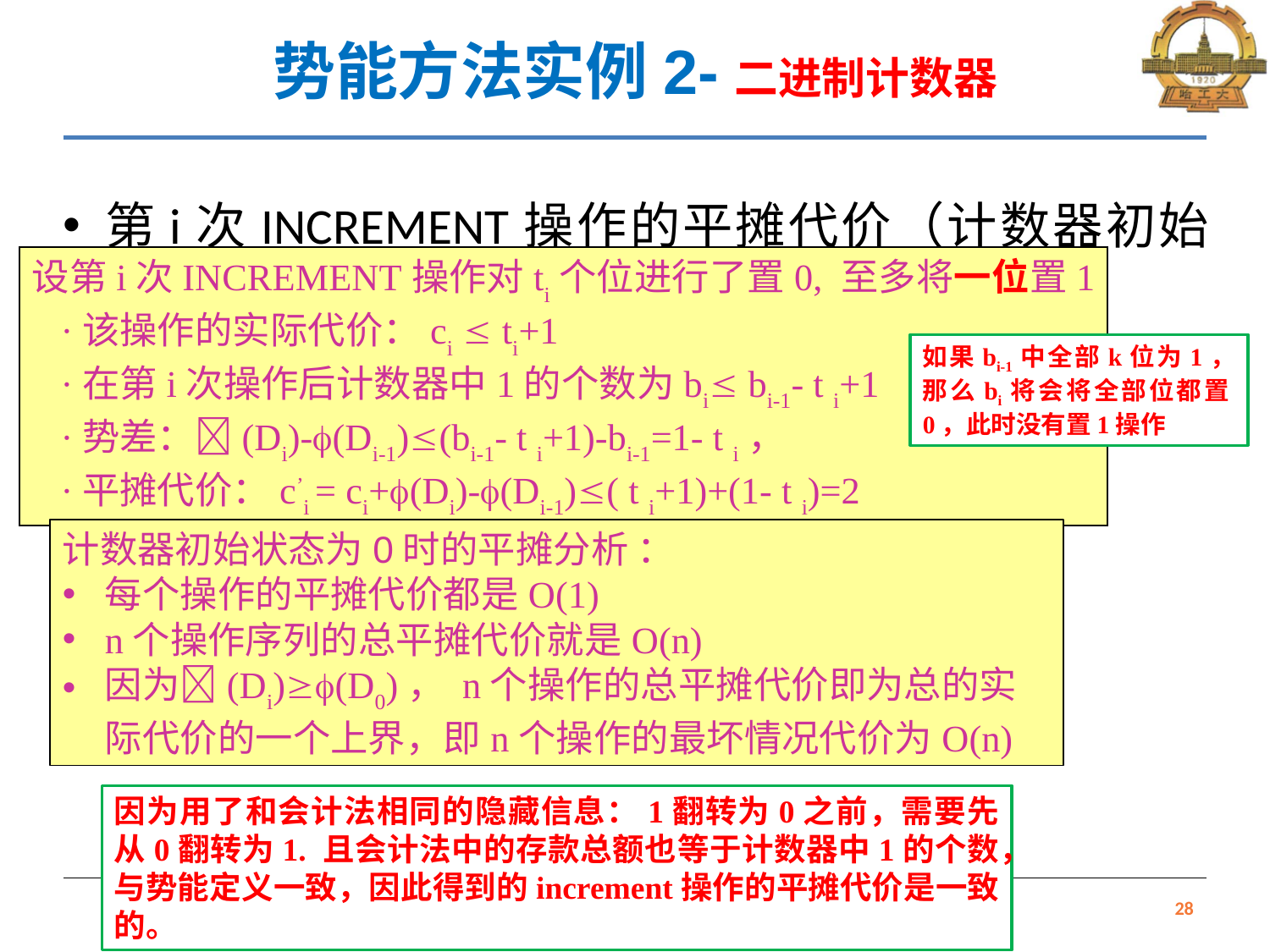

# 势能方法实例2-二进制计数器
第i次INCREMENT操作的平摊代价（计数器初始为0）
设第i次INCREMENT操作对ti个位进行了置0, 至多将一位置1
   ·该操作的实际代价：ci ≤ ti+1
   ·在第i次操作后计数器中1的个数为bi≤ bi-1- t i+1
   ·势差：φ(Di)-φ(Di-1)≤(bi-1- t i+1)-bi-1=1- t i，
   ·平摊代价：c’i = ci+φ(Di)-φ(Di-1)≤( t i+1)+(1- t i)=2
如果bi-1中全部k位为1，那么bi将会将全部位都置0，此时没有置1操作
计数器初始状态为0时的平摊分析 ：
每个操作的平摊代价都是O(1)
n个操作序列的总平摊代价就是O(n)
因为φ(Di)≥φ(D0)， n个操作的总平摊代价即为总的实际代价的一个上界，即n个操作的最坏情况代价为O(n)
因为用了和会计法相同的隐藏信息：1翻转为0之前，需要先从0翻转为1. 且会计法中的存款总额也等于计数器中1的个数，与势能定义一致，因此得到的increment操作的平摊代价是一致的。
28